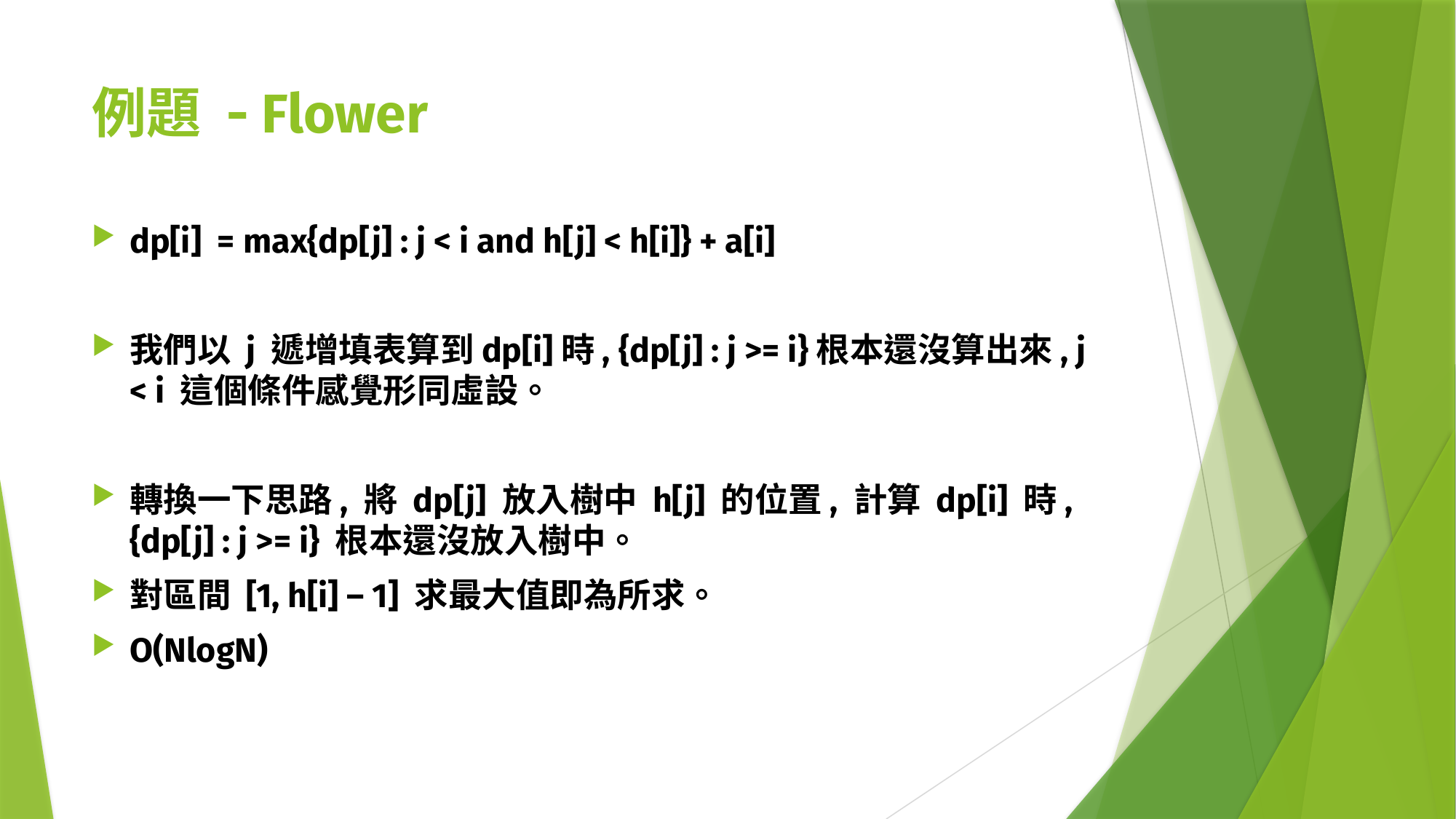

# 例題 - Flower
dp[i]  = max{dp[j] : j < i and h[j] < h[i]} + a[i]

我們以 j 遞增填表算到dp[i]時, {dp[j] : j >= i}根本還沒算出來, j < i 這個條件感覺形同虛設。

轉換一下思路, 將 dp[j] 放入樹中 h[j] 的位置, 計算 dp[i] 時, {dp[j] : j >= i} 根本還沒放入樹中。
對區間 [1, h[i] – 1] 求最大值即為所求。
O(NlogN)